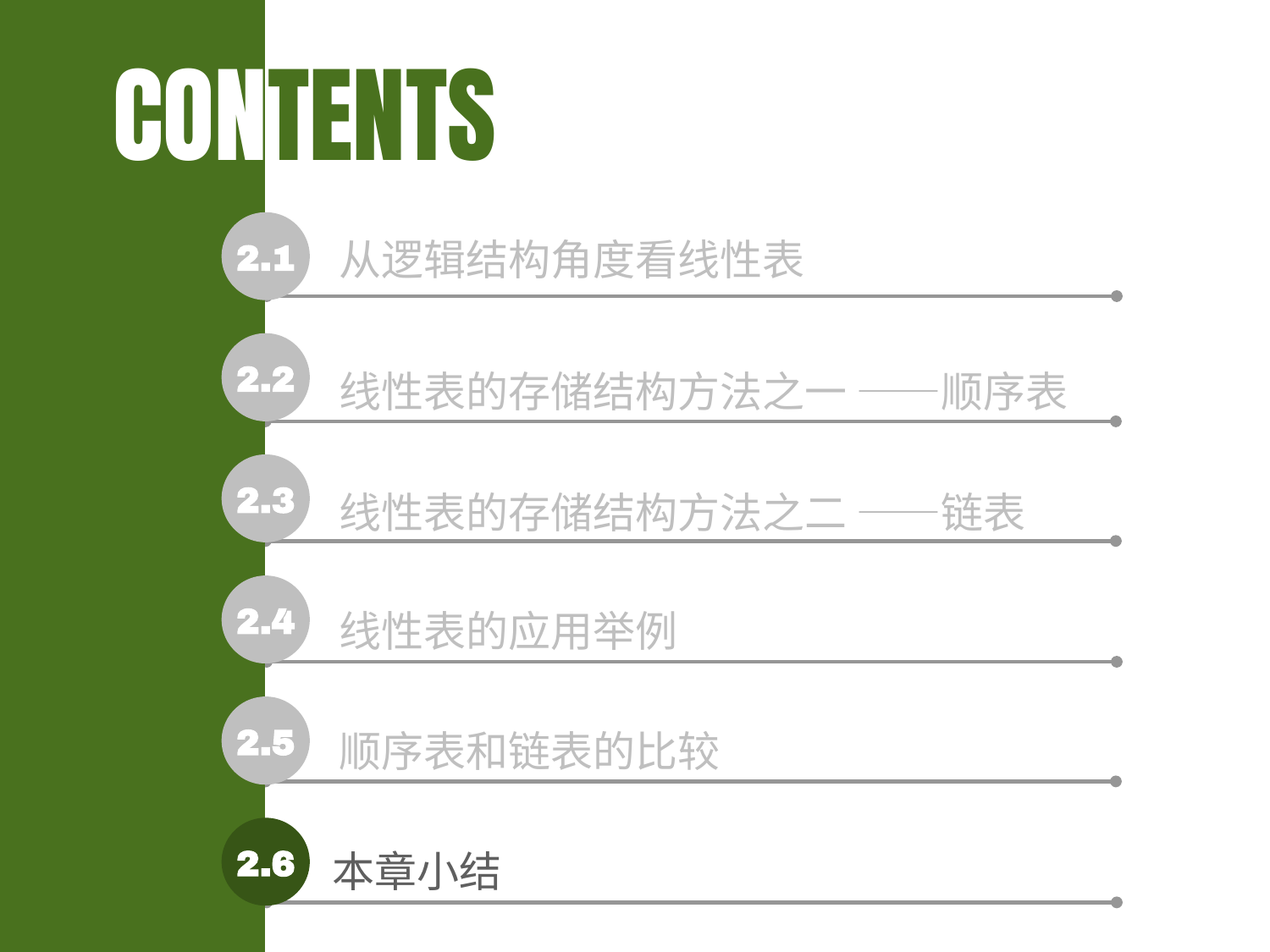

CONTENTS
2.1
从逻辑结构角度看线性表
2.2
线性表的存储结构方法之一 ——顺序表
2.3
线性表的存储结构方法之二 ——链表
2.4
线性表的应用举例
2.5
顺序表和链表的比较
2.6
本章小结